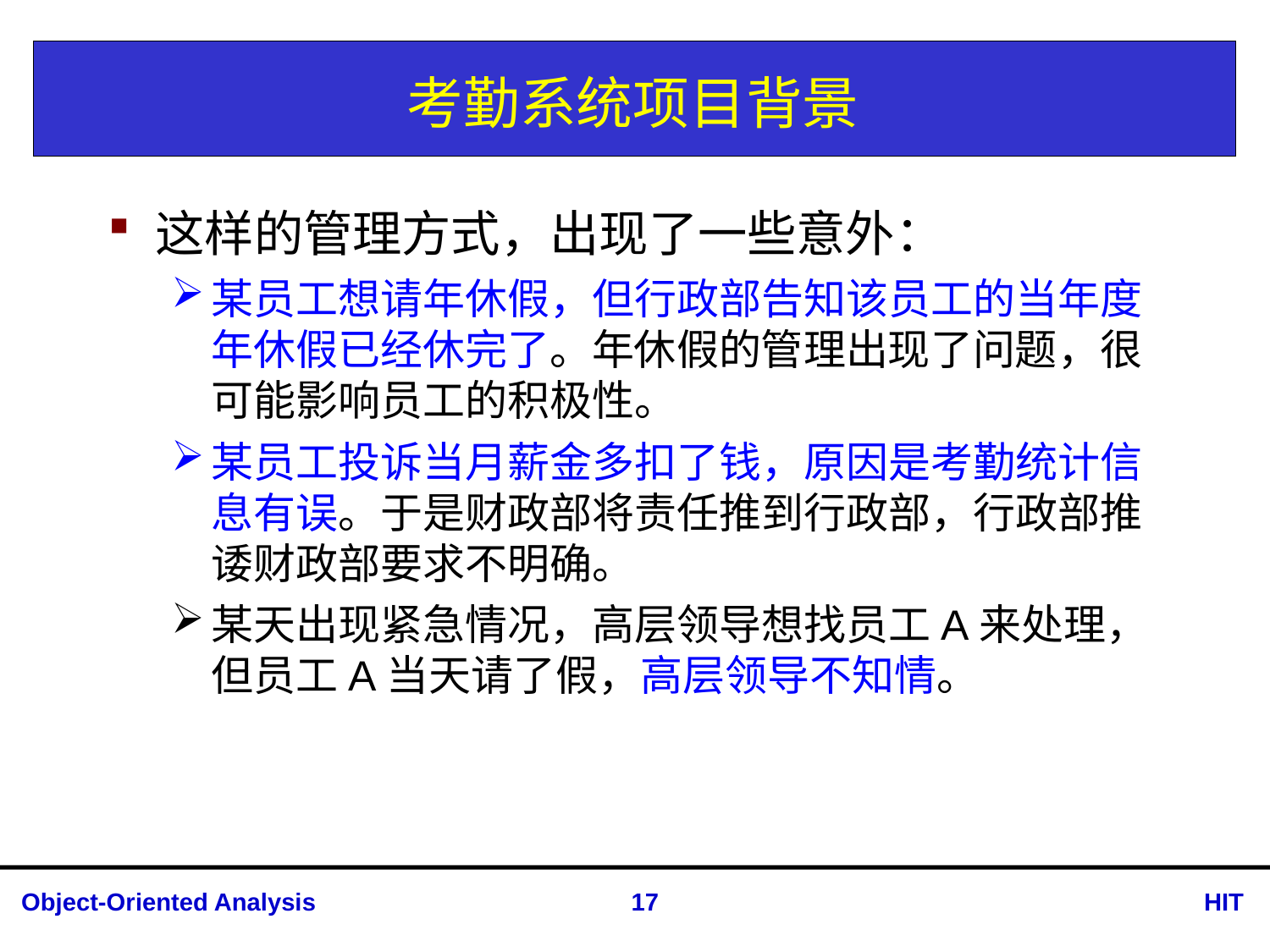

# 考勤系统项目背景
这样的管理方式，出现了一些意外：
某员工想请年休假，但行政部告知该员工的当年度年休假已经休完了。年休假的管理出现了问题，很可能影响员工的积极性。
某员工投诉当月薪金多扣了钱，原因是考勤统计信息有误。于是财政部将责任推到行政部，行政部推诿财政部要求不明确。
某天出现紧急情况，高层领导想找员工A来处理，但员工A当天请了假，高层领导不知情。